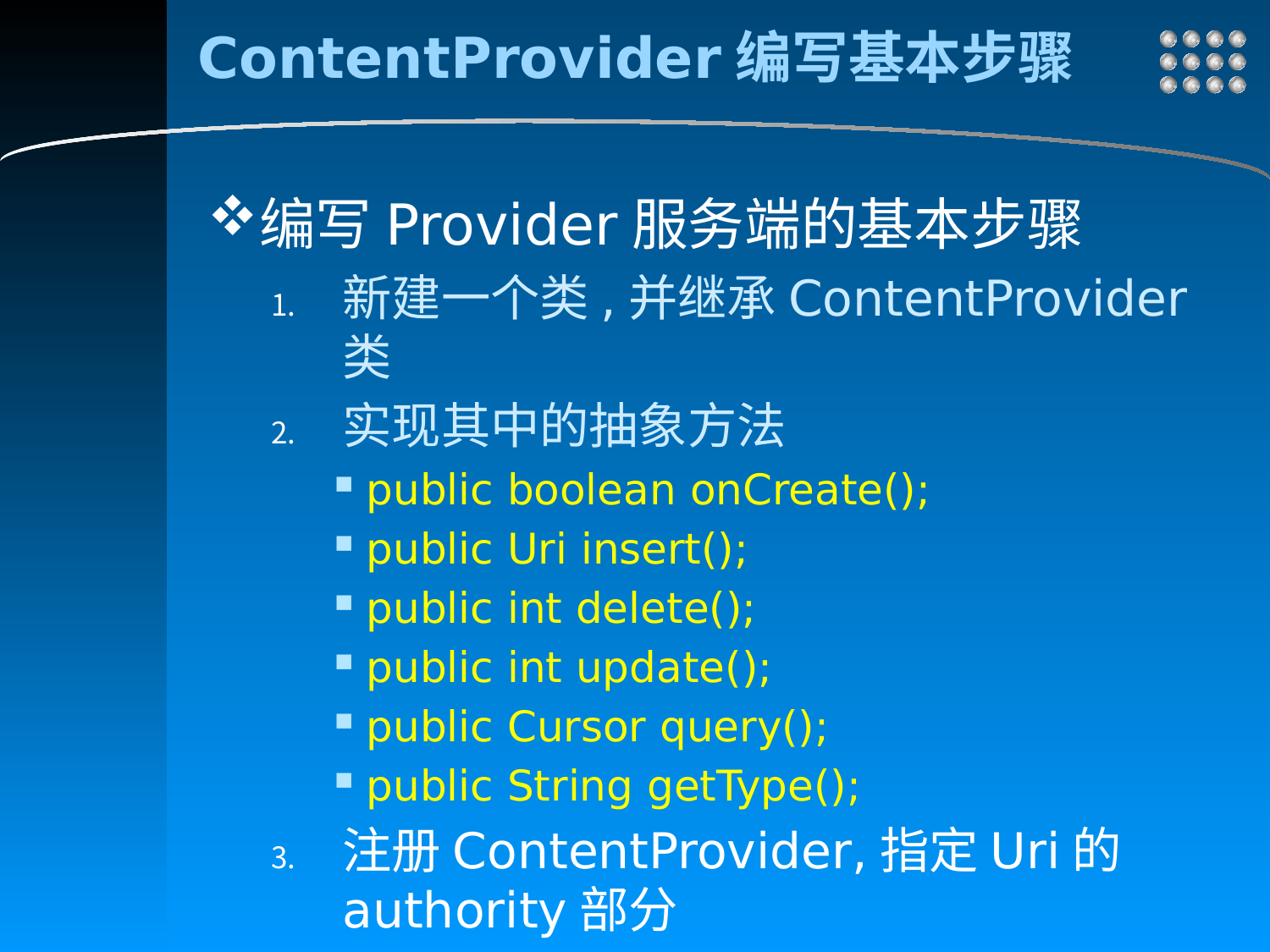

# ContentProvider编写基本步骤
编写Provider服务端的基本步骤
新建一个类,并继承ContentProvider类
实现其中的抽象方法
public boolean onCreate();
public Uri insert();
public int delete();
public int update();
public Cursor query();
public String getType();
注册ContentProvider,指定Uri的authority部分